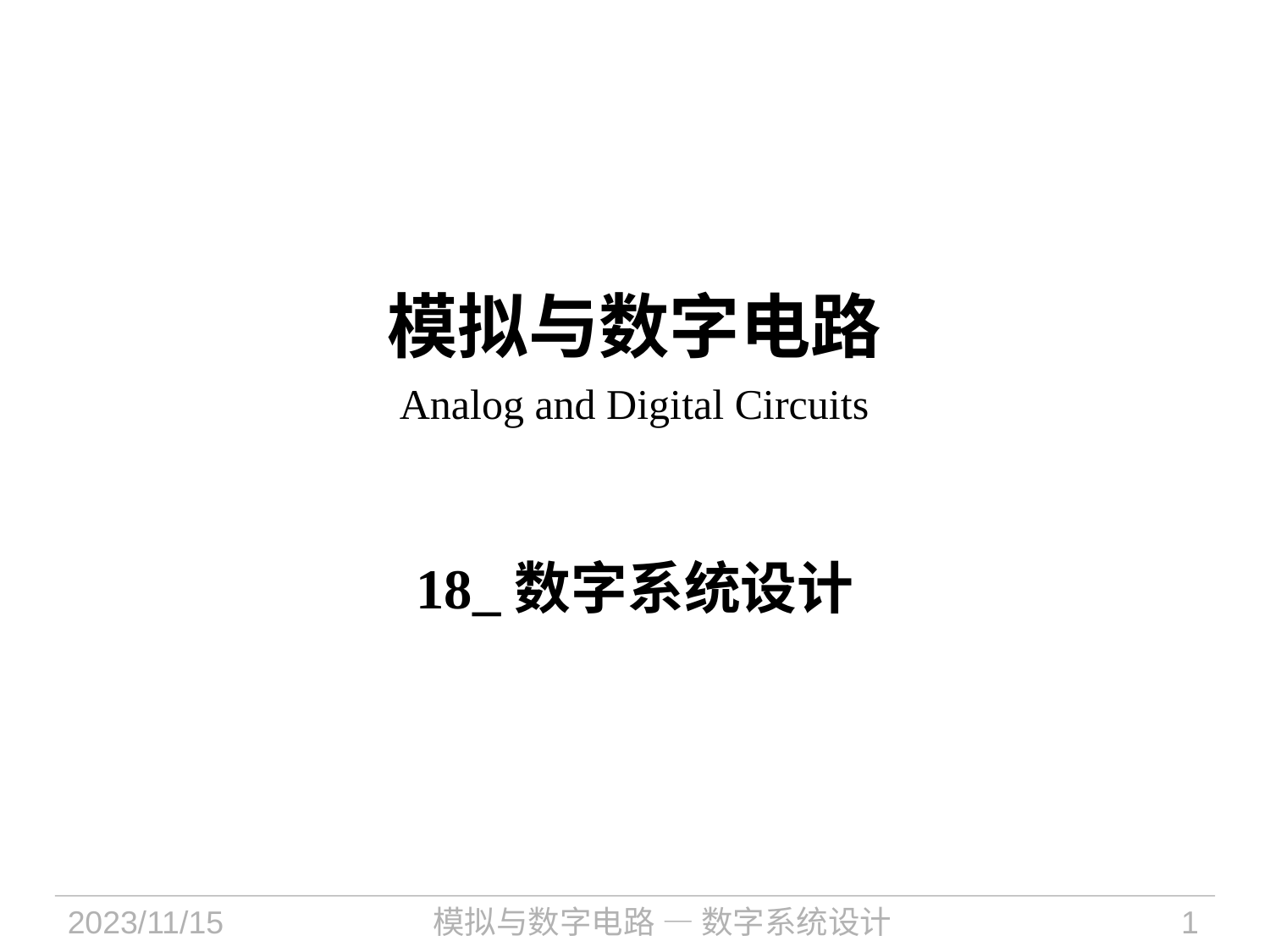

# 模拟与数字电路 Analog and Digital Circuits
18_数字系统设计
2023/11/15
模拟与数字电路 — 数字系统设计
1